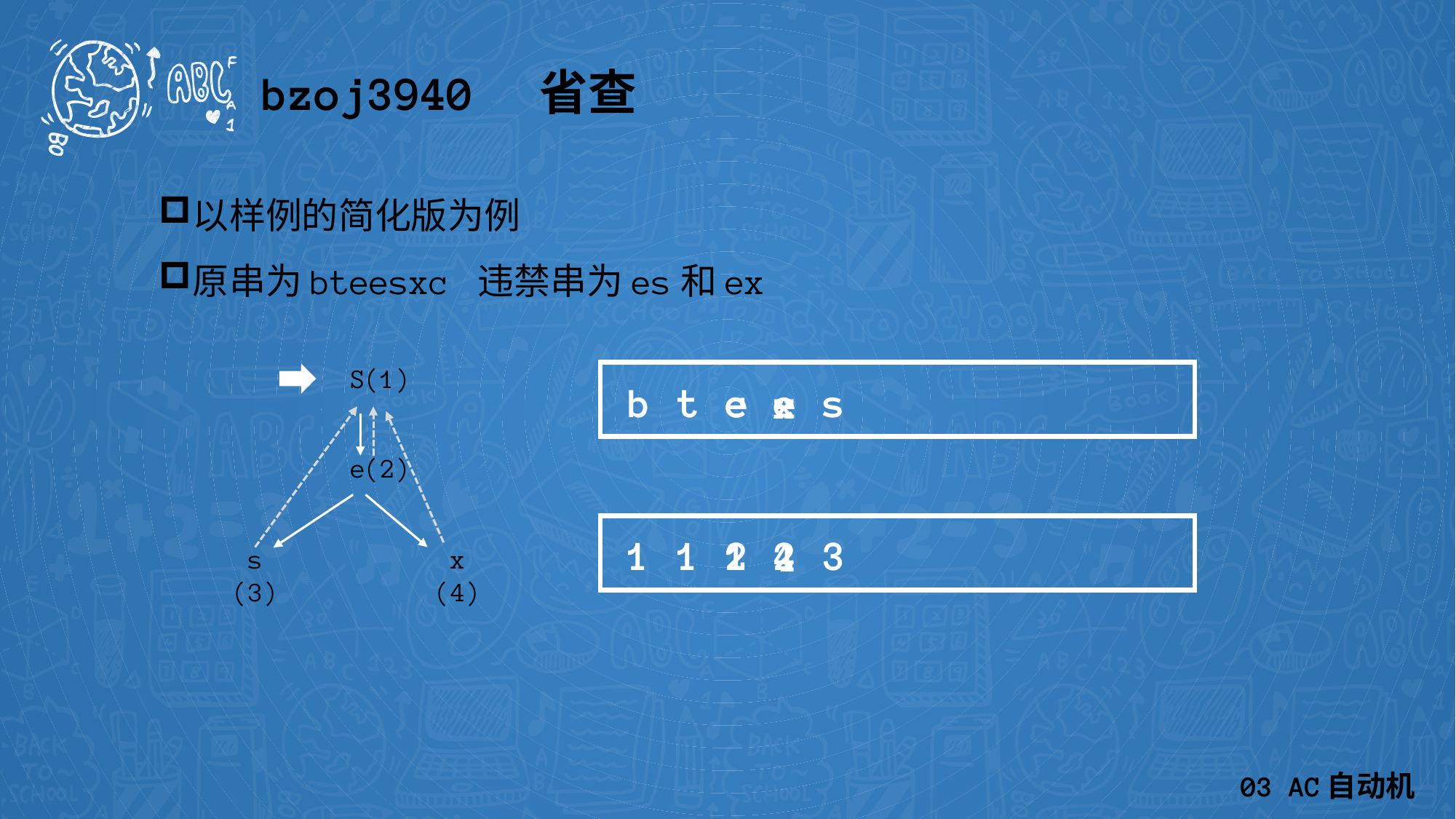

bzoj3940  省查
以样例的简化版为例
原串为bteesxc 违禁串为es和ex
S(1)
e(2)
 s
(3)
 x
(4)

b

1
t

1
e

2
c

1
e

2
s

3
x

4

03 AC自动机